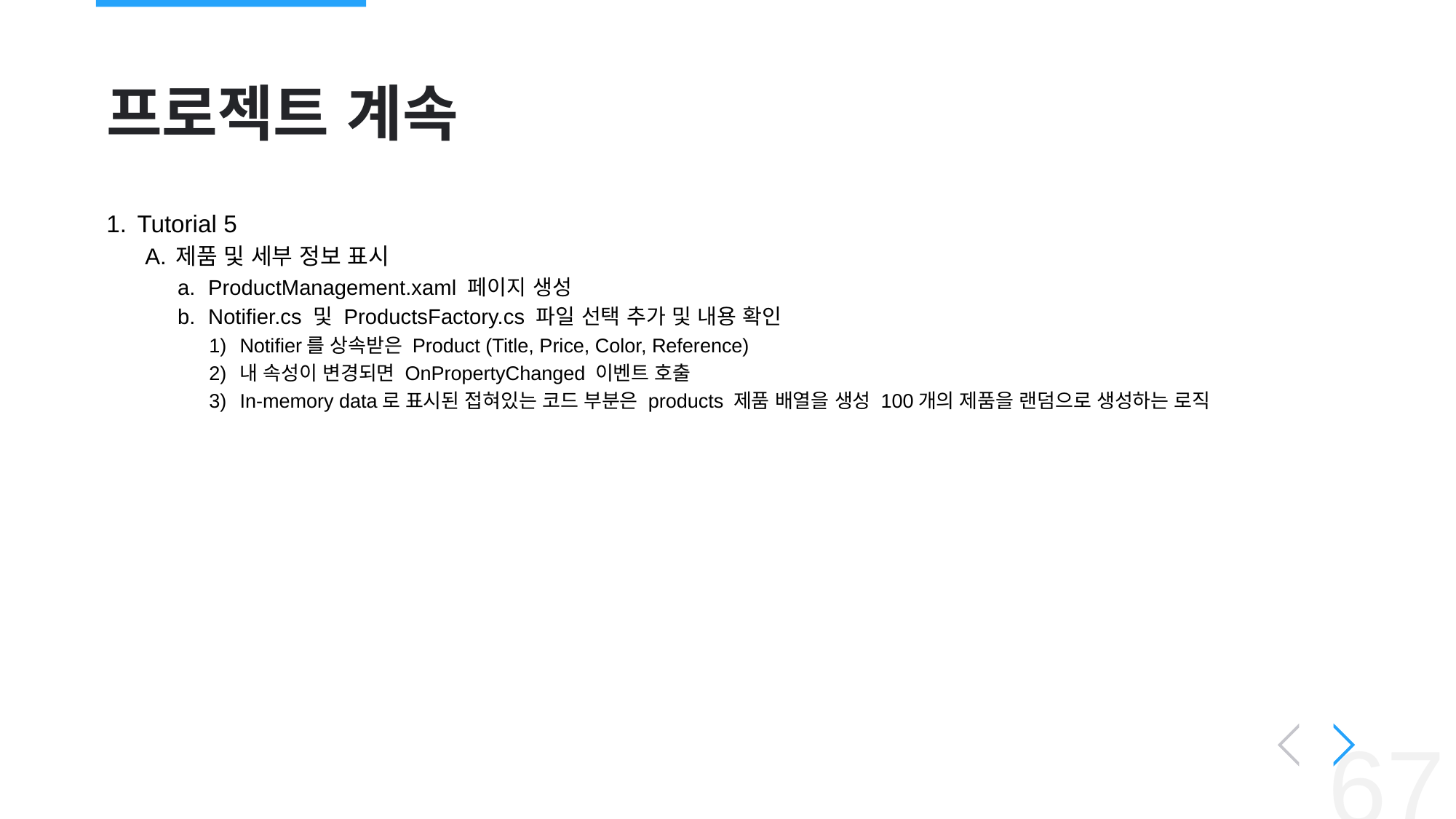

# 프로젝트 계속
Tutorial 5
제품 및 세부 정보 표시
ProductManagement.xaml 페이지 생성
Notifier.cs 및 ProductsFactory.cs 파일 선택 추가 및 내용 확인
Notifier를 상속받은 Product (Title, Price, Color, Reference)
내 속성이 변경되면 OnPropertyChanged 이벤트 호출
In-memory data로 표시된 접혀있는 코드 부분은 products 제품 배열을 생성 100개의 제품을 랜덤으로 생성하는 로직
67